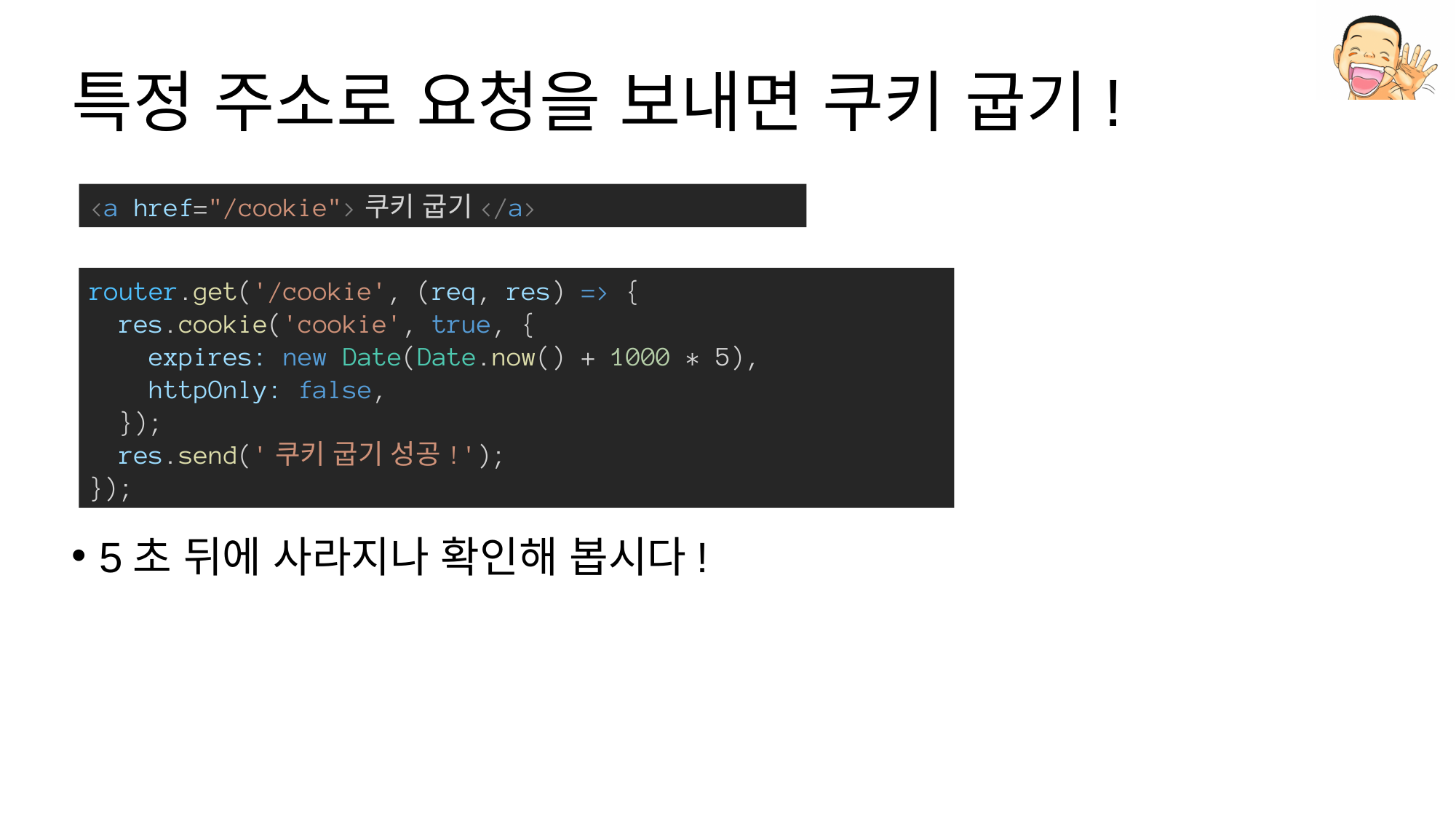

# 특정 주소로 요청을 보내면 쿠키 굽기!

5초 뒤에 사라지나 확인해 봅시다!
<a href="/cookie">쿠키 굽기</a>
router.get('/cookie', (req, res) => {
  res.cookie('cookie', true, {
    expires: new Date(Date.now() + 1000 * 5),
    httpOnly: false,
  });
  res.send('쿠키 굽기 성공!');
});